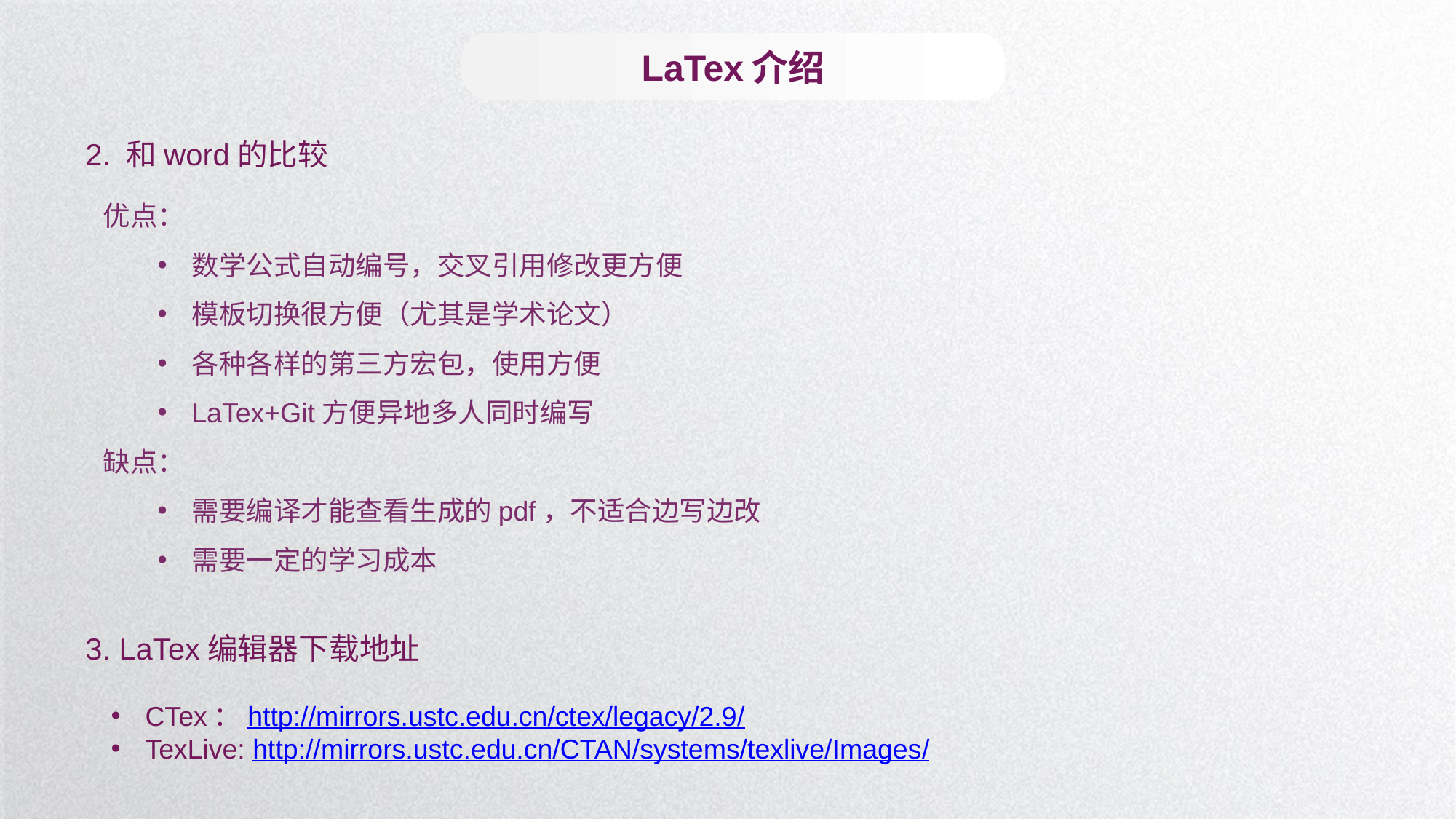

LaTex介绍
2. 和word的比较
优点：
数学公式自动编号，交叉引用修改更方便
模板切换很方便（尤其是学术论文）
各种各样的第三方宏包，使用方便
LaTex+Git方便异地多人同时编写
缺点：
需要编译才能查看生成的pdf，不适合边写边改
需要一定的学习成本
3. LaTex编辑器下载地址
CTex：http://mirrors.ustc.edu.cn/ctex/legacy/2.9/
TexLive: http://mirrors.ustc.edu.cn/CTAN/systems/texlive/Images/